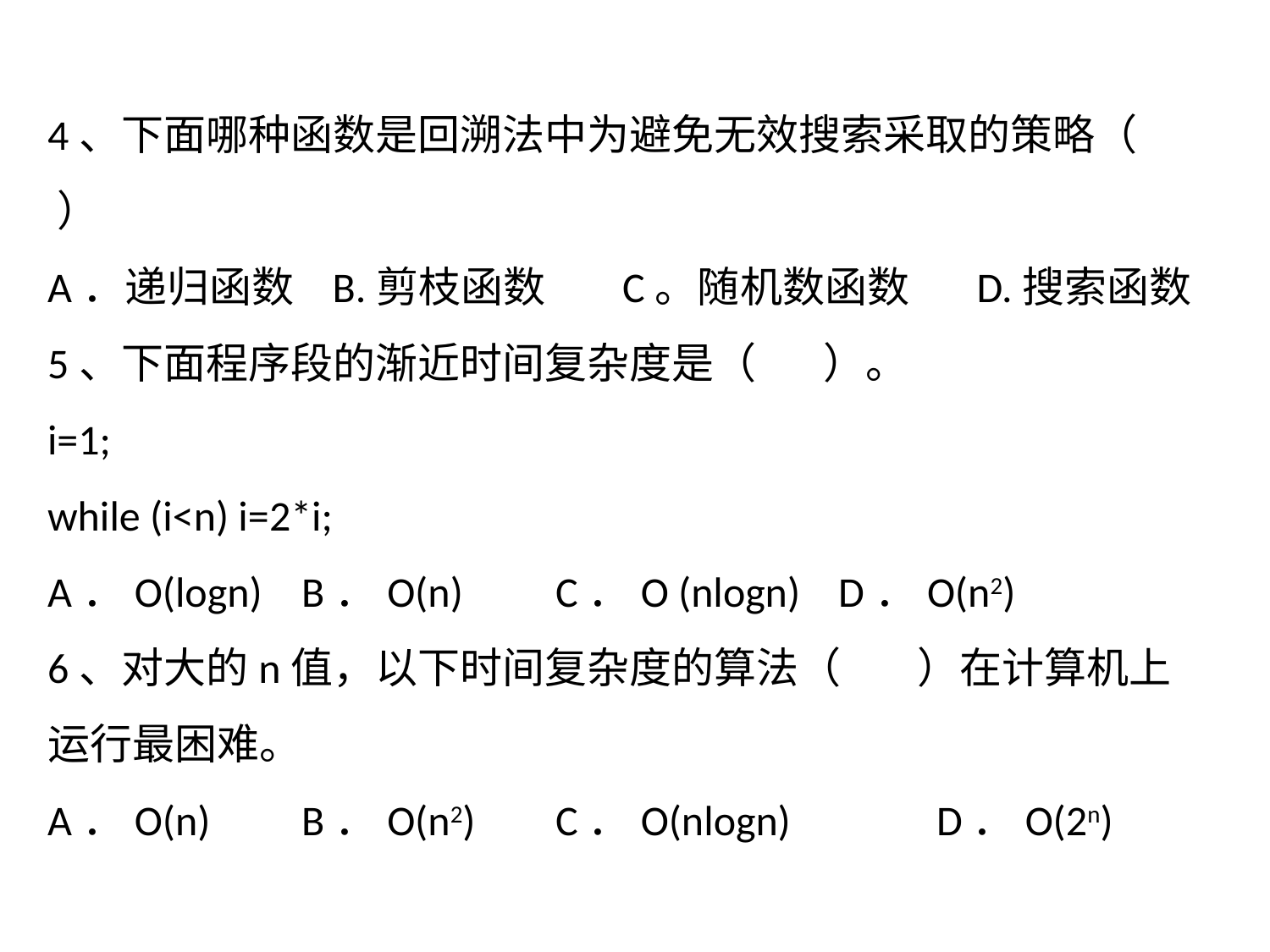

4、下面哪种函数是回溯法中为避免无效搜索采取的策略（       ）
A．递归函数   B.剪枝函数       C。随机数函数      D.搜索函数
5、下面程序段的渐近时间复杂度是（       ）。
i=1;
while (i<n) i=2*i;
A．O(logn)	B．O(n)	C．O (nlogn)    D．O(n2)
6、对大的n值，以下时间复杂度的算法（        ）在计算机上运行最困难。
A．O(n)	B．O(n2)	C．O(nlogn)		D．O(2n)